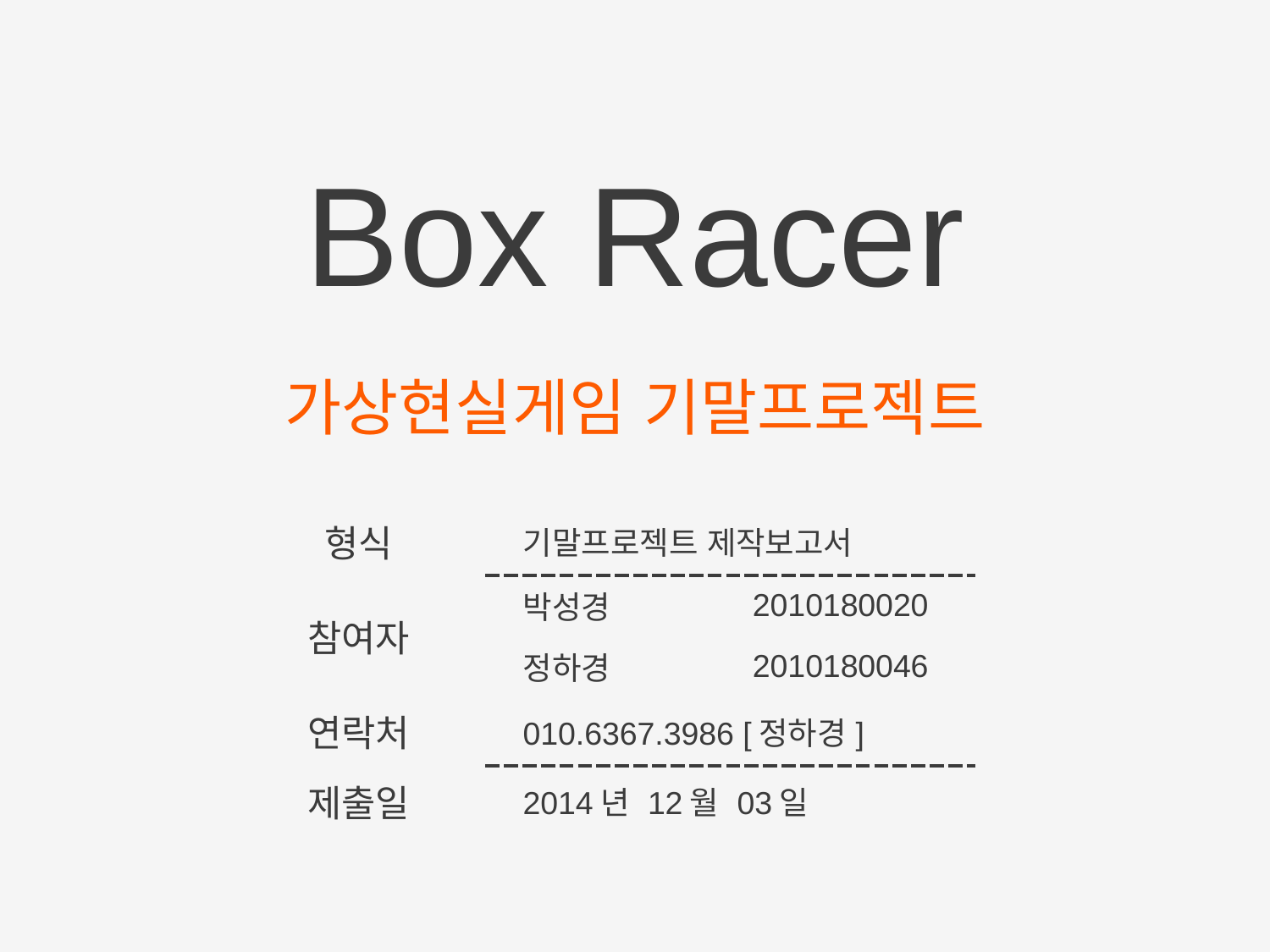

Box Racer
가상현실게임 기말프로젝트
| 형식 | 기말프로젝트 제작보고서 |  |
| --- | --- | --- |
| 참여자 | 박성경 | 2010180020 |
|  | 정하경 | 2010180046 |
| 연락처 | 010.6367.3986 [정하경] |  |
| 제출일 | 2014년 12월 03일 |  |